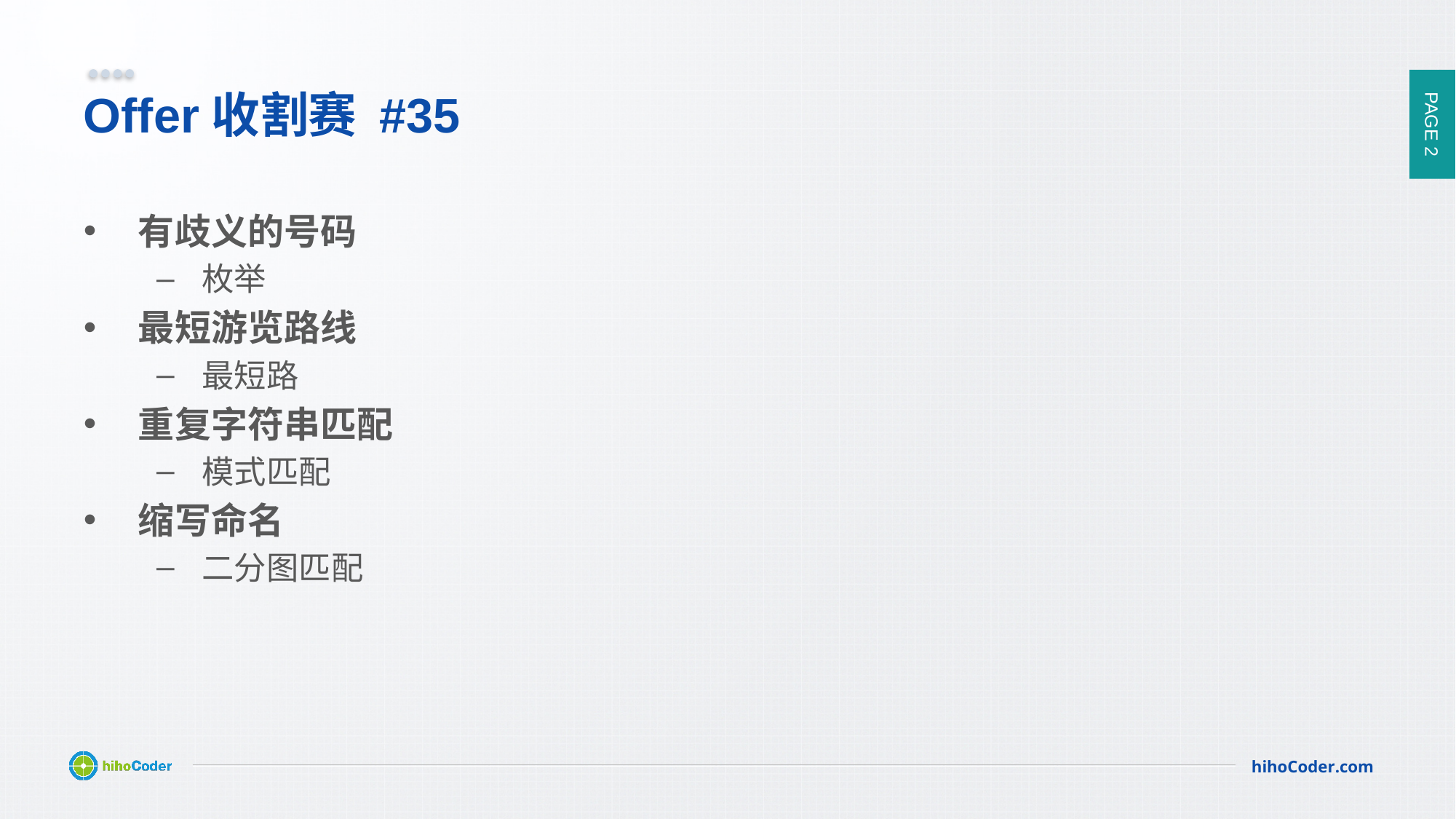

# Offer收割赛 #35

有歧义的号码
枚举
最短游览路线
最短路
重复字符串匹配
模式匹配
缩写命名
二分图匹配